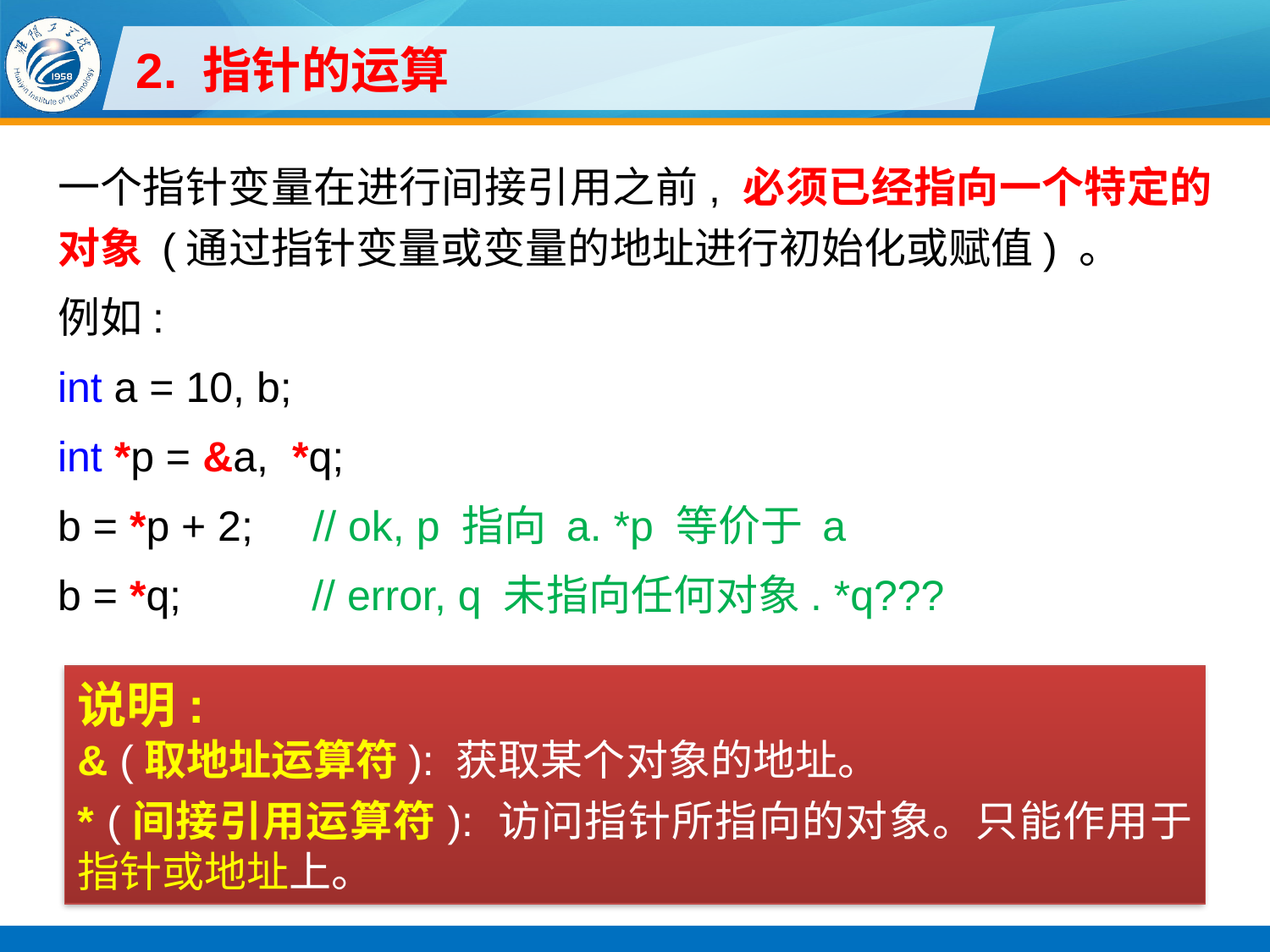

# 2. 指针的运算
一个指针变量在进行间接引用之前, 必须已经指向一个特定的对象 (通过指针变量或变量的地址进行初始化或赋值) 。
例如:
int a = 10, b;
int *p = &a,  *q;
b = *p + 2;     // ok, p 指向 a. *p 等价于 a
b = *q;           // error, q 未指向任何对象. *q???
说明:
& (取地址运算符): 获取某个对象的地址。
* (间接引用运算符): 访问指针所指向的对象。只能作用于指针或地址上。